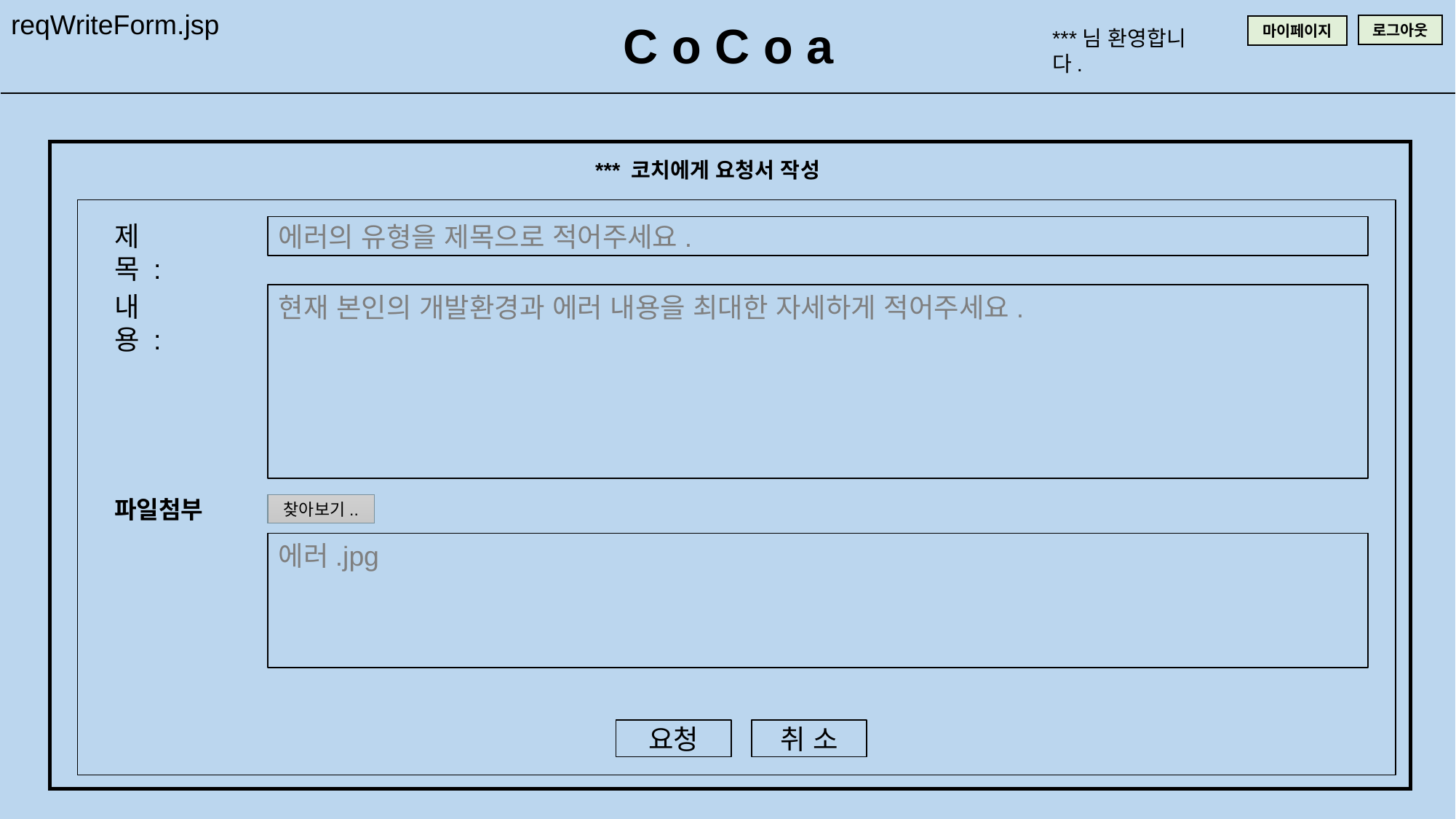

reqWriteForm.jsp
C o C o a
로그아웃
마이페이지
***님 환영합니다.

*** 코치에게 요청서 작성

제목 :
에러의 유형을 제목으로 적어주세요.
내용 :
현재 본인의 개발환경과 에러 내용을 최대한 자세하게 적어주세요.
파일첨부
찾아보기..
에러.jpg
요청
취 소